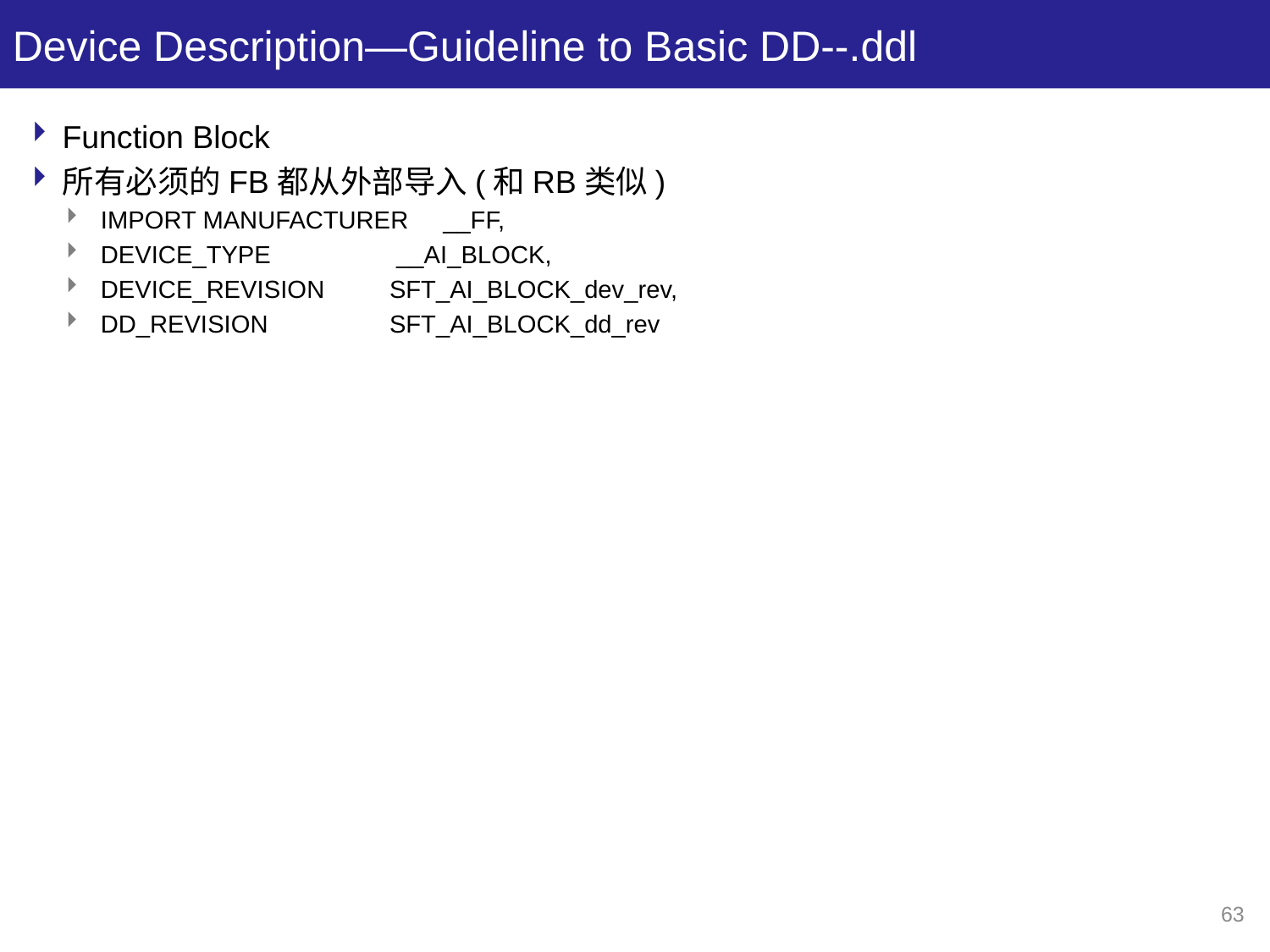

# Device Description—Guideline to Basic DD--.ddl
Function Block
所有必须的FB都从外部导入(和RB类似)
IMPORT MANUFACTURER     __FF,
DEVICE_TYPE     	      __AI_BLOCK,
DEVICE_REVISION  	     SFT_AI_BLOCK_dev_rev,
DD_REVISION      	     SFT_AI_BLOCK_dd_rev

63